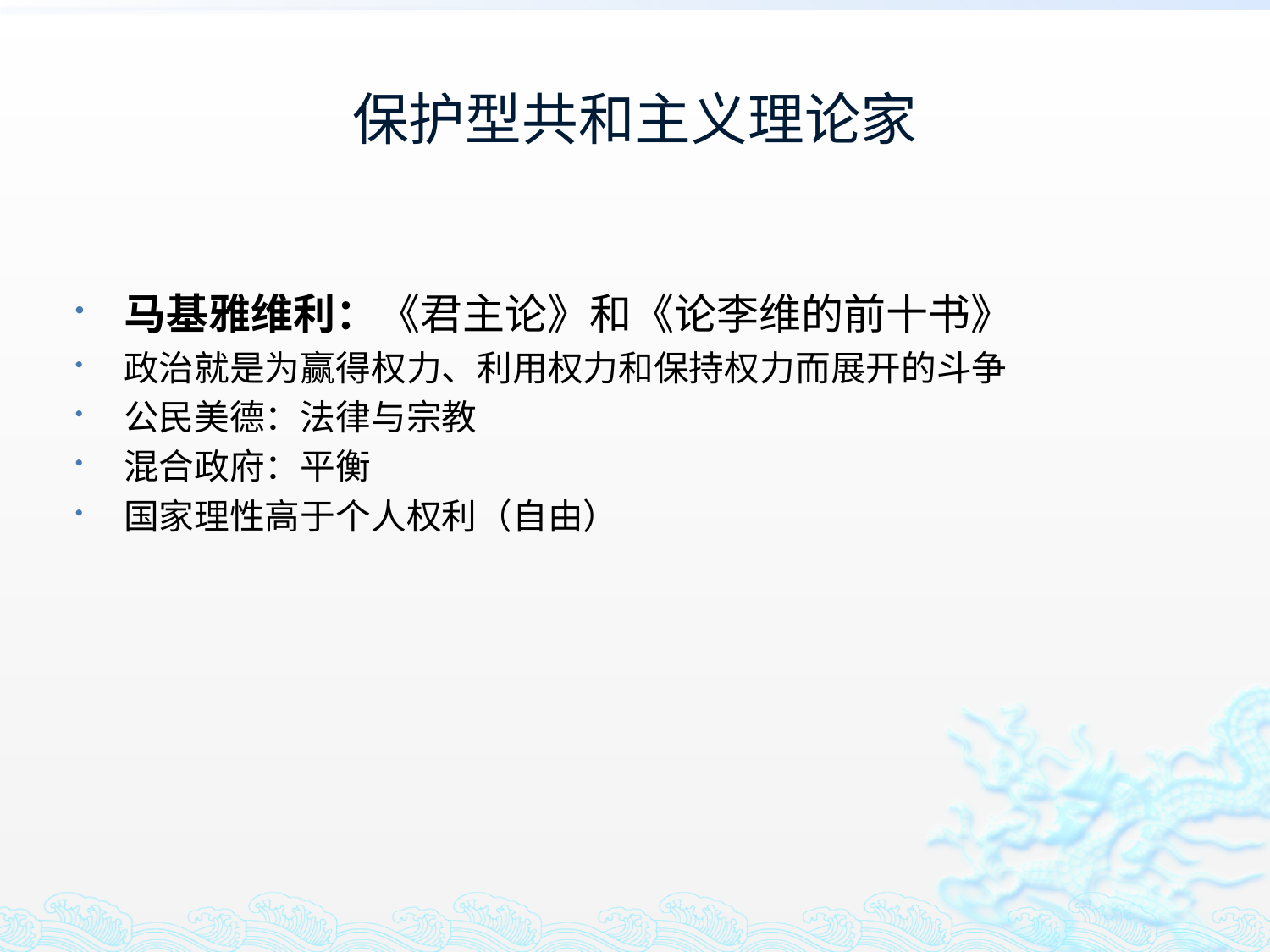

# 保护型共和主义理论家

马基雅维利：《君主论》和《论李维的前十书》
政治就是为赢得权力、利用权力和保持权力而展开的斗争
公民美德：法律与宗教
混合政府：平衡
国家理性高于个人权利（自由）